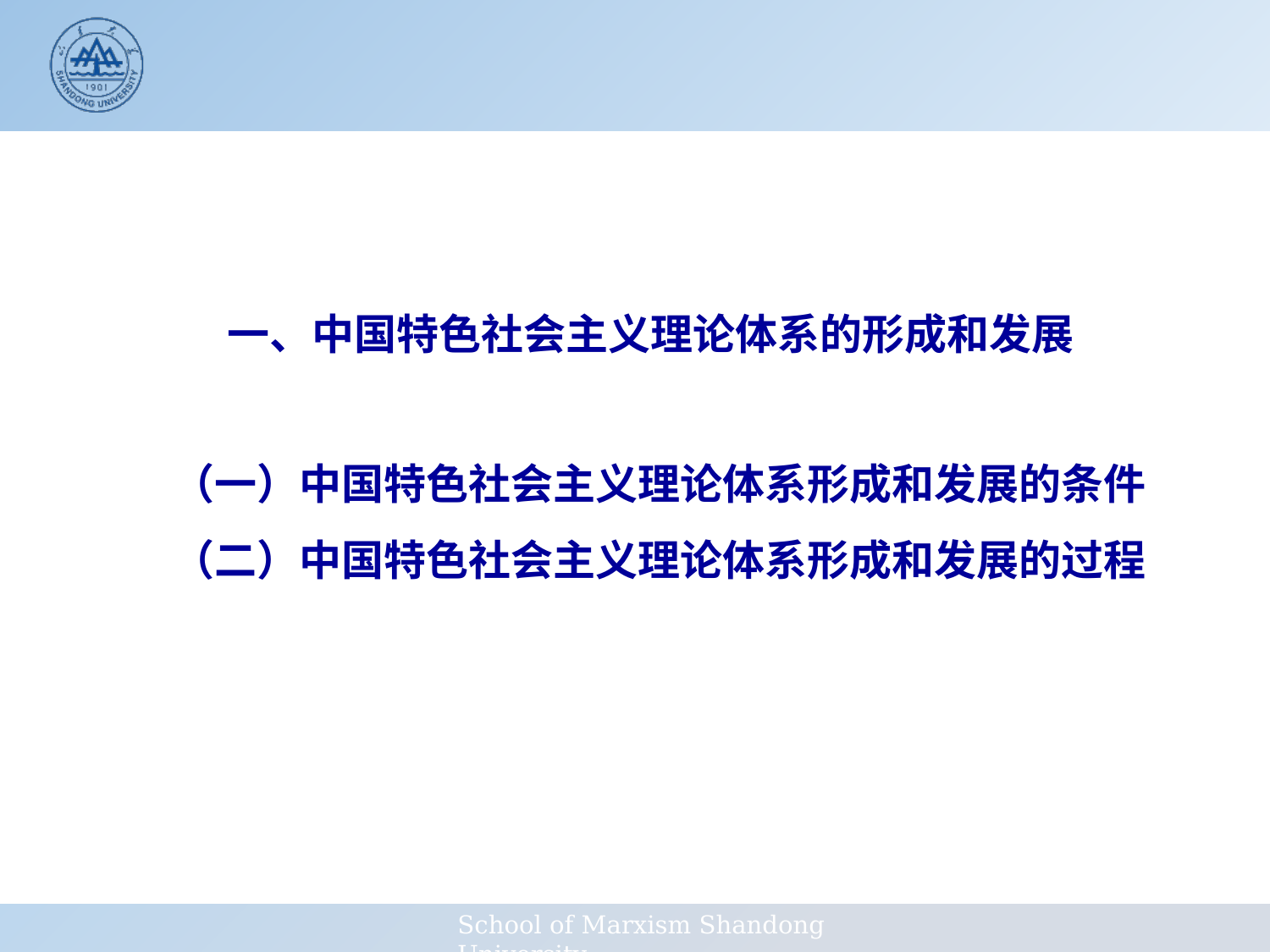

一、中国特色社会主义理论体系的形成和发展
（一）中国特色社会主义理论体系形成和发展的条件
（二）中国特色社会主义理论体系形成和发展的过程